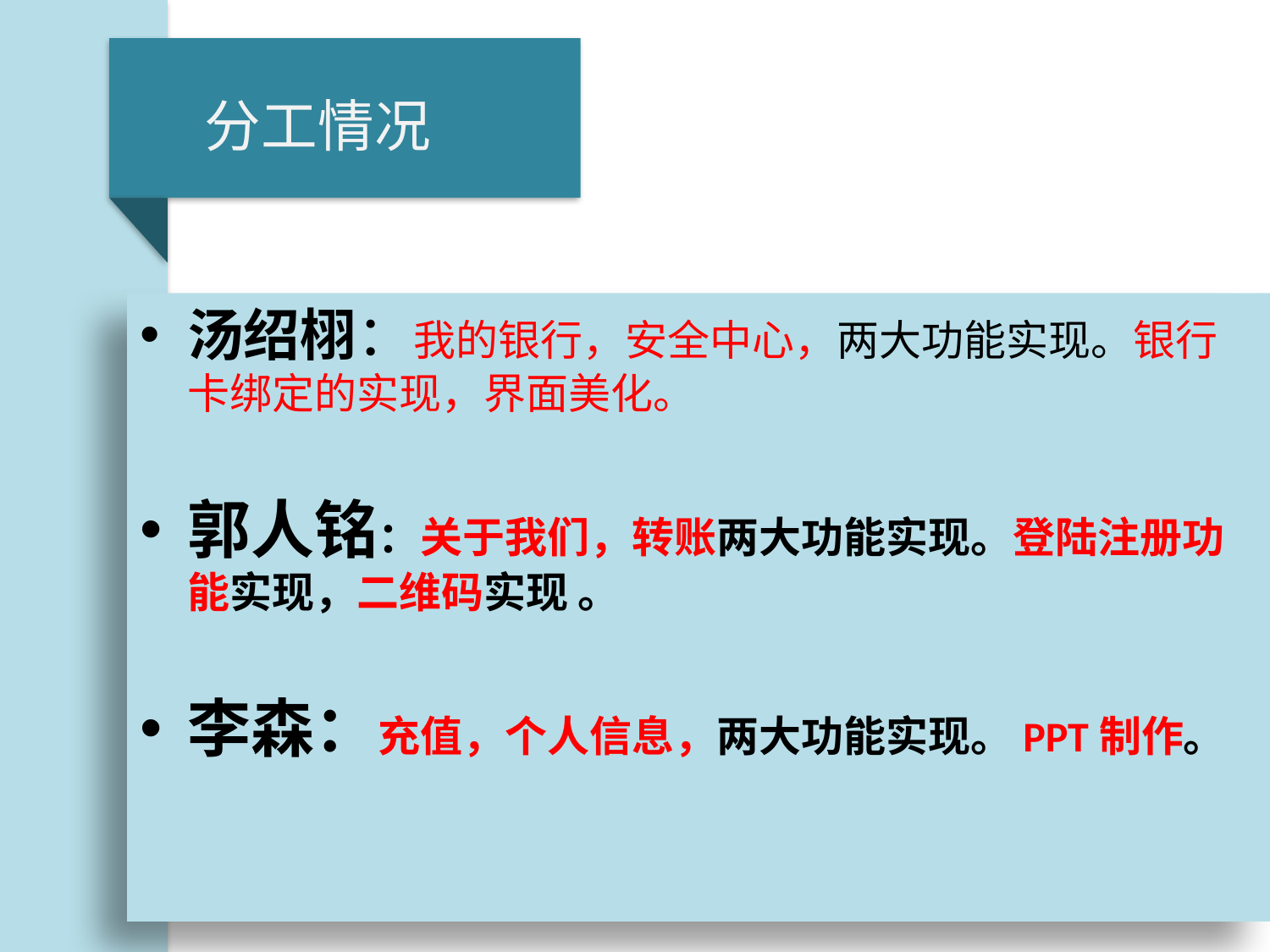

分工情况

汤绍栩：我的银行，安全中心，两大功能实现。银行卡绑定的实现，界面美化。

郭人铭：关于我们，转账两大功能实现。登陆注册功能实现，二维码实现 。

李森：充值，个人信息，两大功能实现。PPT制作。